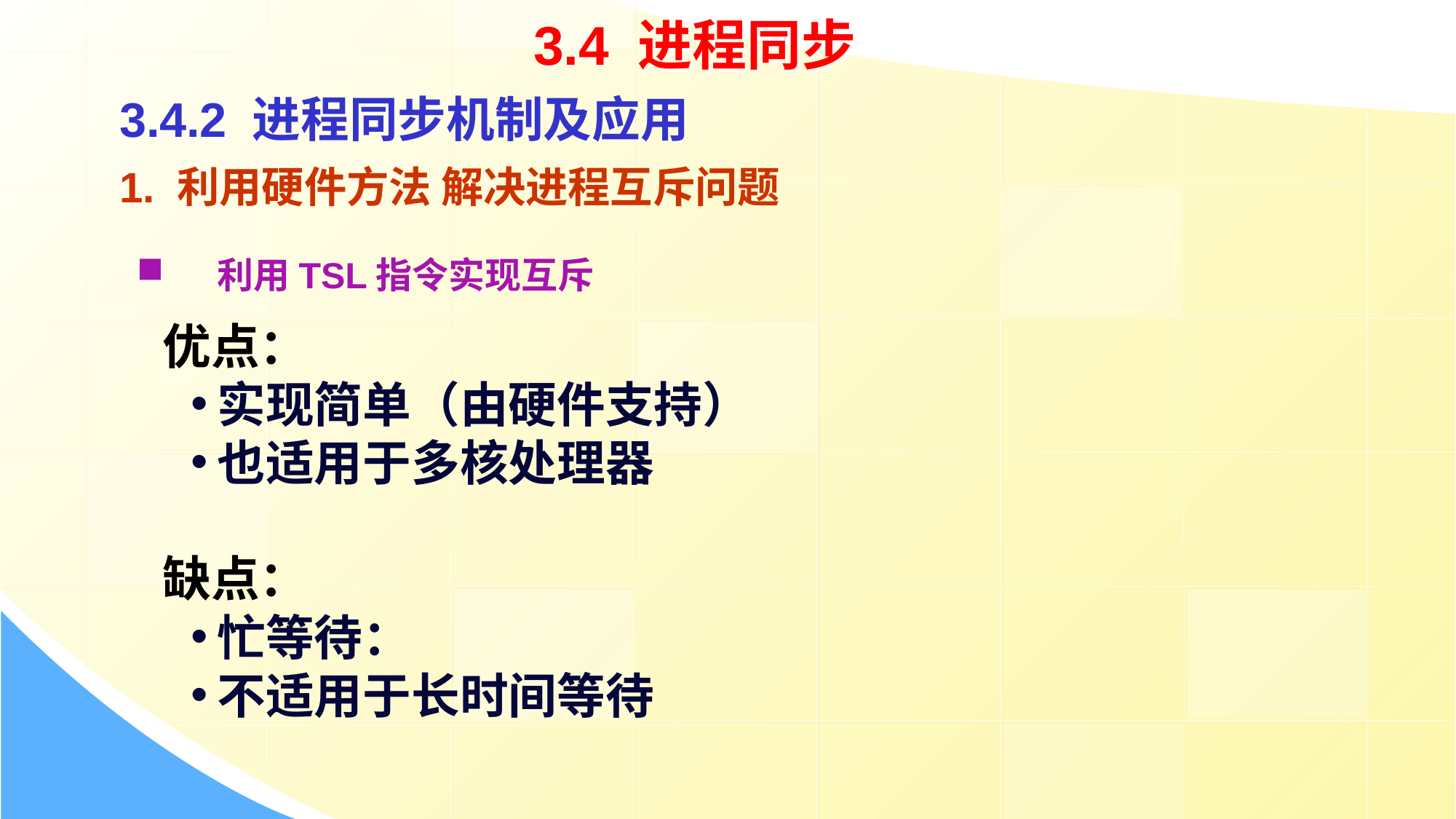

3.4 进程同步
3.4.2 进程同步机制及应用
1. 利用硬件方法 解决进程互斥问题
 利用TSL指令实现互斥

优点：
实现简单（由硬件支持）
也适用于多核处理器

缺点：
忙等待：
不适用于长时间等待